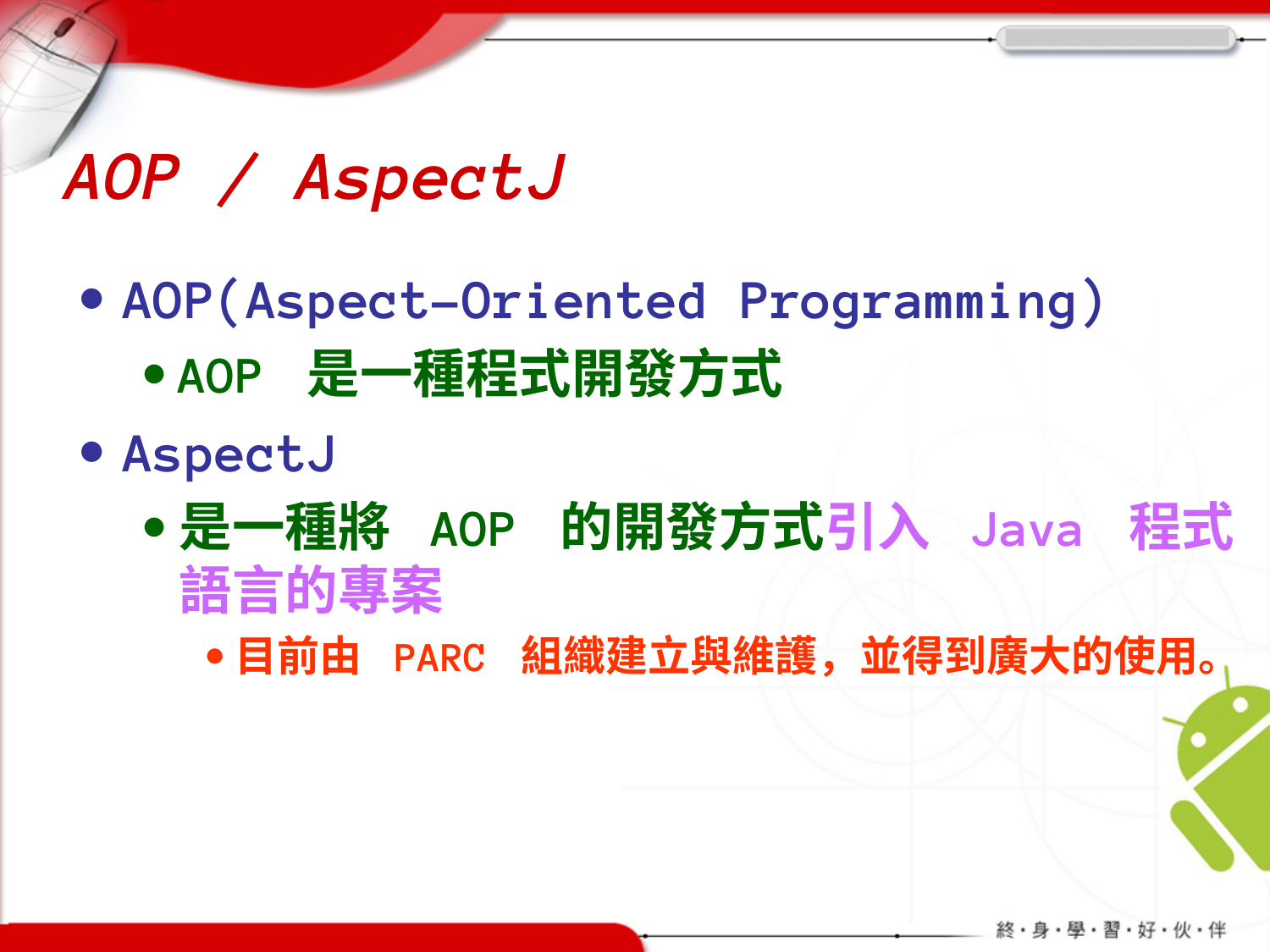

# AOP / AspectJ
AOP(Aspect-Oriented Programming)
AOP 是一種程式開發方式
AspectJ
是一種將 AOP 的開發方式引入 Java 程式語言的專案
目前由 PARC 組織建立與維護，並得到廣大的使用。